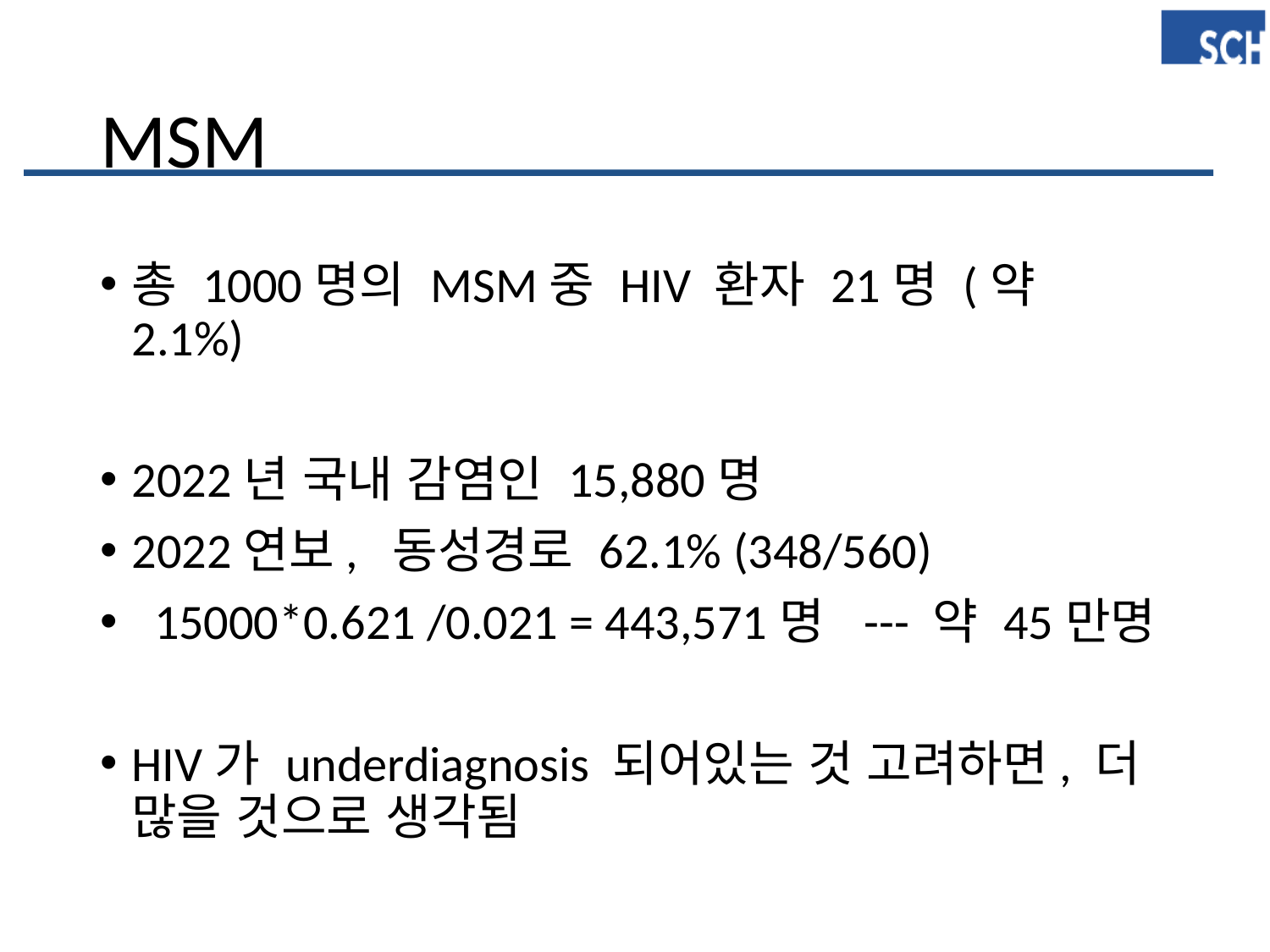

# MSM
총 1000명의 MSM중 HIV 환자 21명 (약 2.1%)

2022년 국내 감염인 15,880명
2022연보,  동성경로 62.1% (348/560)
  15000*0.621 /0.021 = 443,571명  --- 약 45만명

HIV가 underdiagnosis 되어있는 것 고려하면, 더 많을 것으로 생각됨